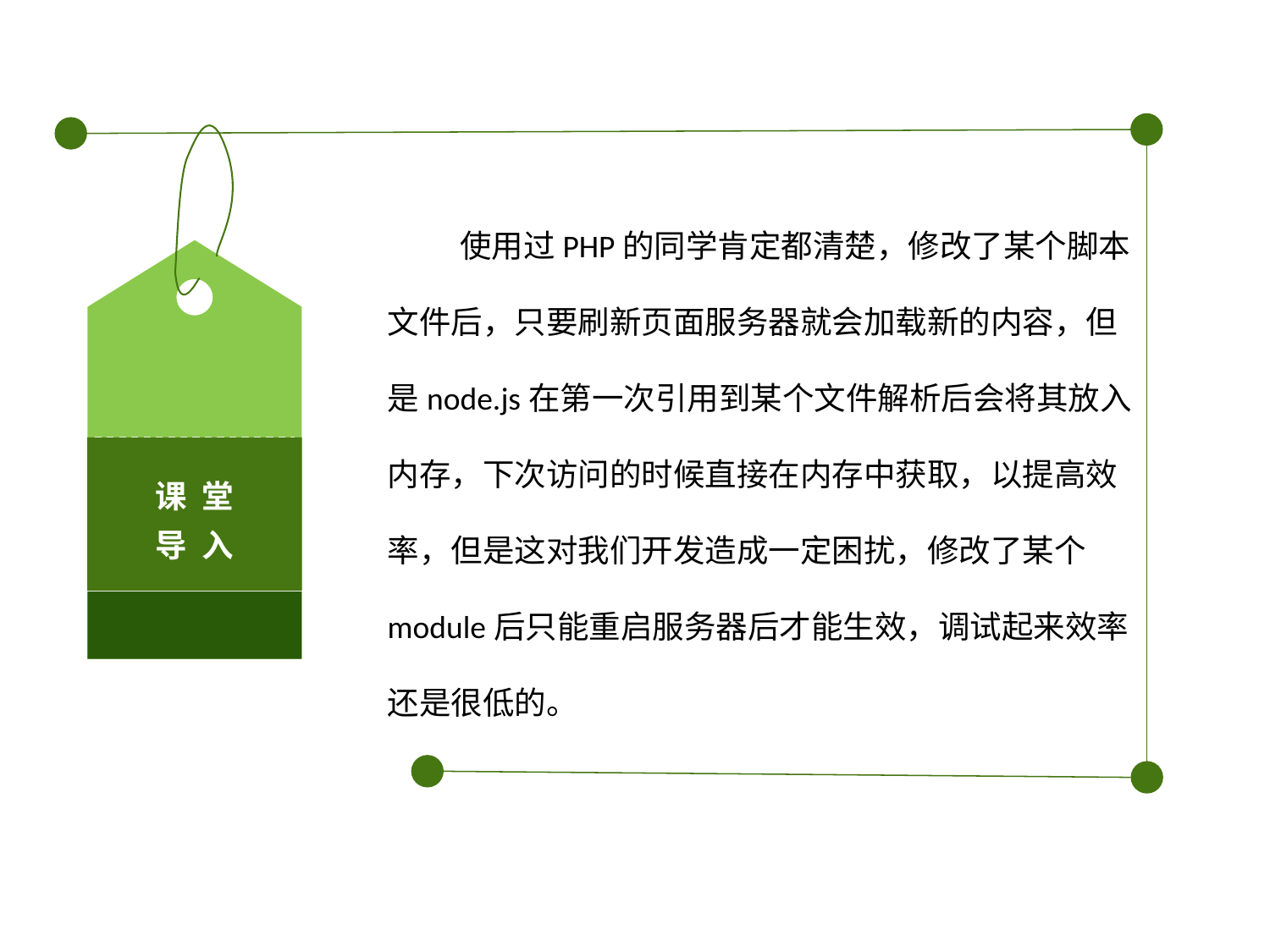

课  堂
导  入

         使用过PHP的同学肯定都清楚，修改了某个脚本文件后，只要刷新页面服务器就会加载新的内容，但是node.js在第一次引用到某个文件解析后会将其放入内存，下次访问的时候直接在内存中获取，以提高效率，但是这对我们开发造成一定困扰，修改了某个module后只能重启服务器后才能生效，调试起来效率还是很低的。